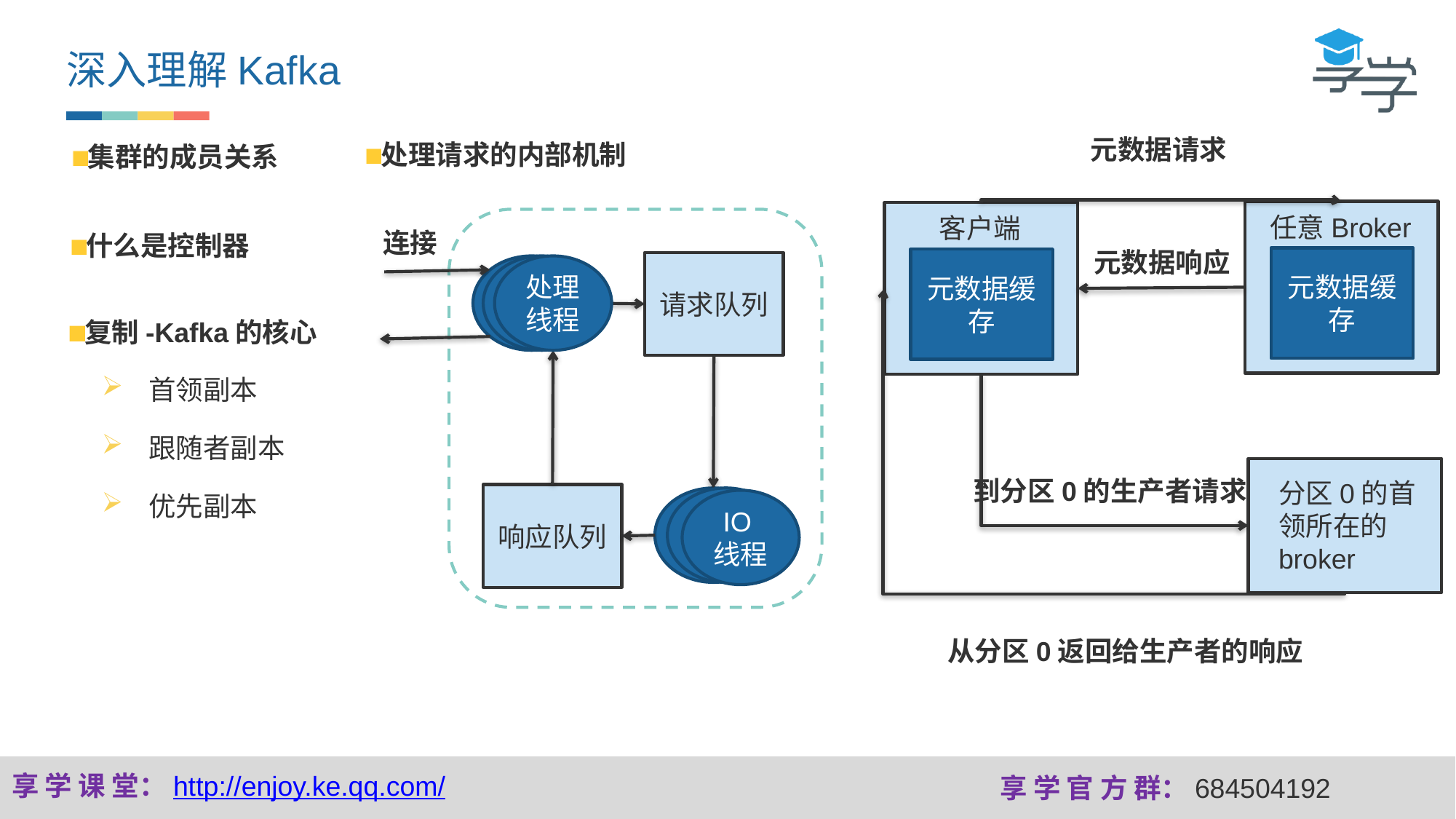

深入理解Kafka

处理请求的内部机制
集群的成员关系
元数据请求

任意Broker
客户端
什么是控制器

连接
元数据响应
元数据缓存
元数据缓存
请求队列
处理线程
处理线程
处理线程
复制-Kafka的核心
   首领副本
   跟随者副本
   优先副本

到分区0的生产者请求
分区0的首
领所在的
broker
响应队列
IO线程
IO线程
IO线程
从分区0返回给生产者的响应